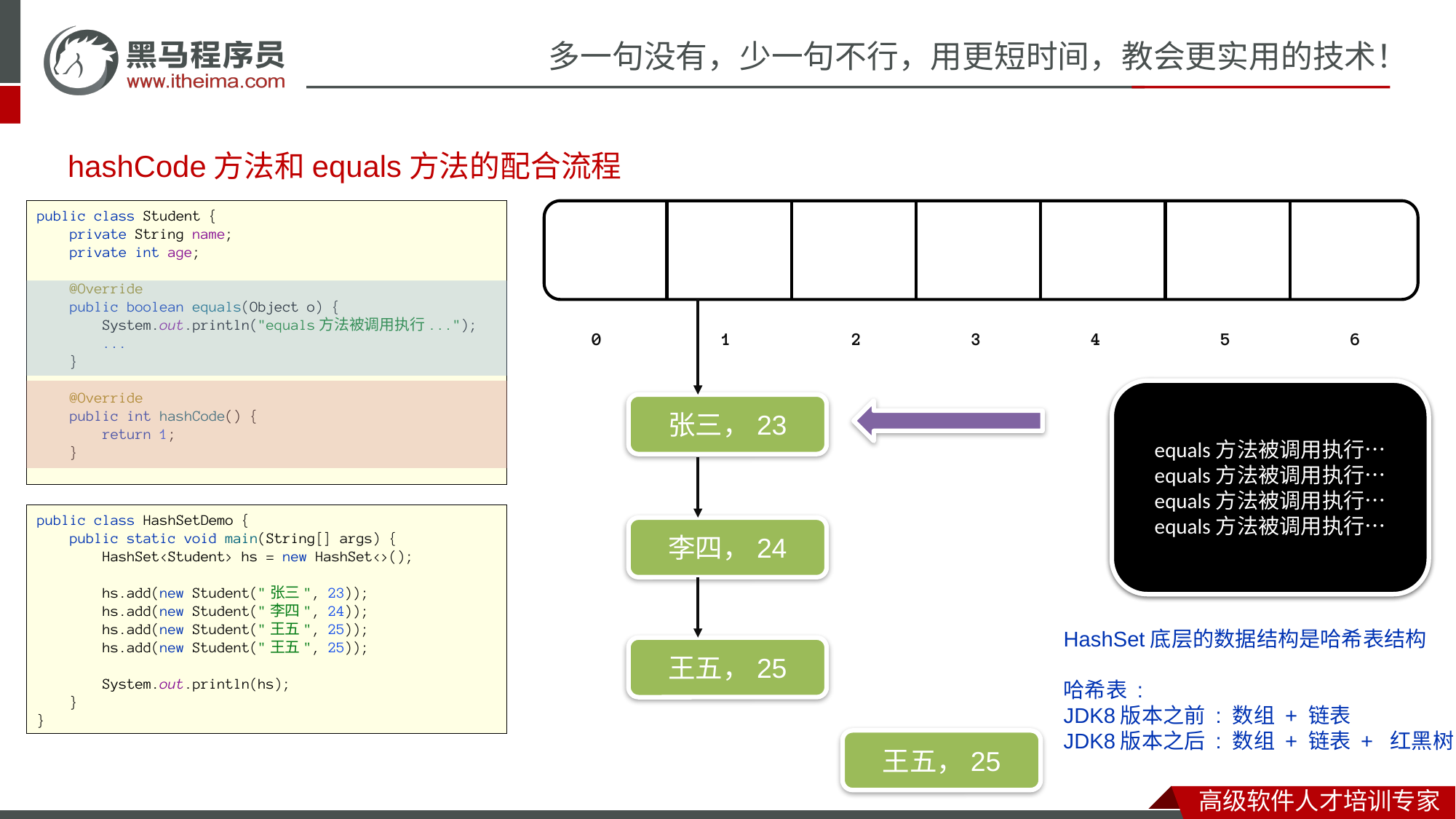

hashCode方法和equals方法的配合流程
public class Student {
    private String name;
    private int age;
    @Override
    public boolean equals(Object o) {
        System.out.println("equals方法被调用执行...");
        ...
    }
    @Override
    public int hashCode() {
        return 1;
    }

0            1            2           3           4            5            6

equals方法被调用执行…
equals方法被调用执行…
equals方法被调用执行…
equals方法被调用执行…
equals方法被调用执行…
equals方法被调用执行…
equals方法被调用执行…
张三，23

public class HashSetDemo {
    public static void main(String[] args) {
        HashSet<Student> hs = new HashSet<>();
        hs.add(new Student("张三", 23));
        hs.add(new Student("李四", 24));
        hs.add(new Student("王五", 25));
        hs.add(new Student("王五", 25));
        System.out.println(hs);
    }
}
李四，24
HashSet底层的数据结构是哈希表结构

哈希表 :
JDK8版本之前 : 数组 + 链表
JDK8版本之后 : 数组 + 链表 +  红黑树
王五，25
王五，25